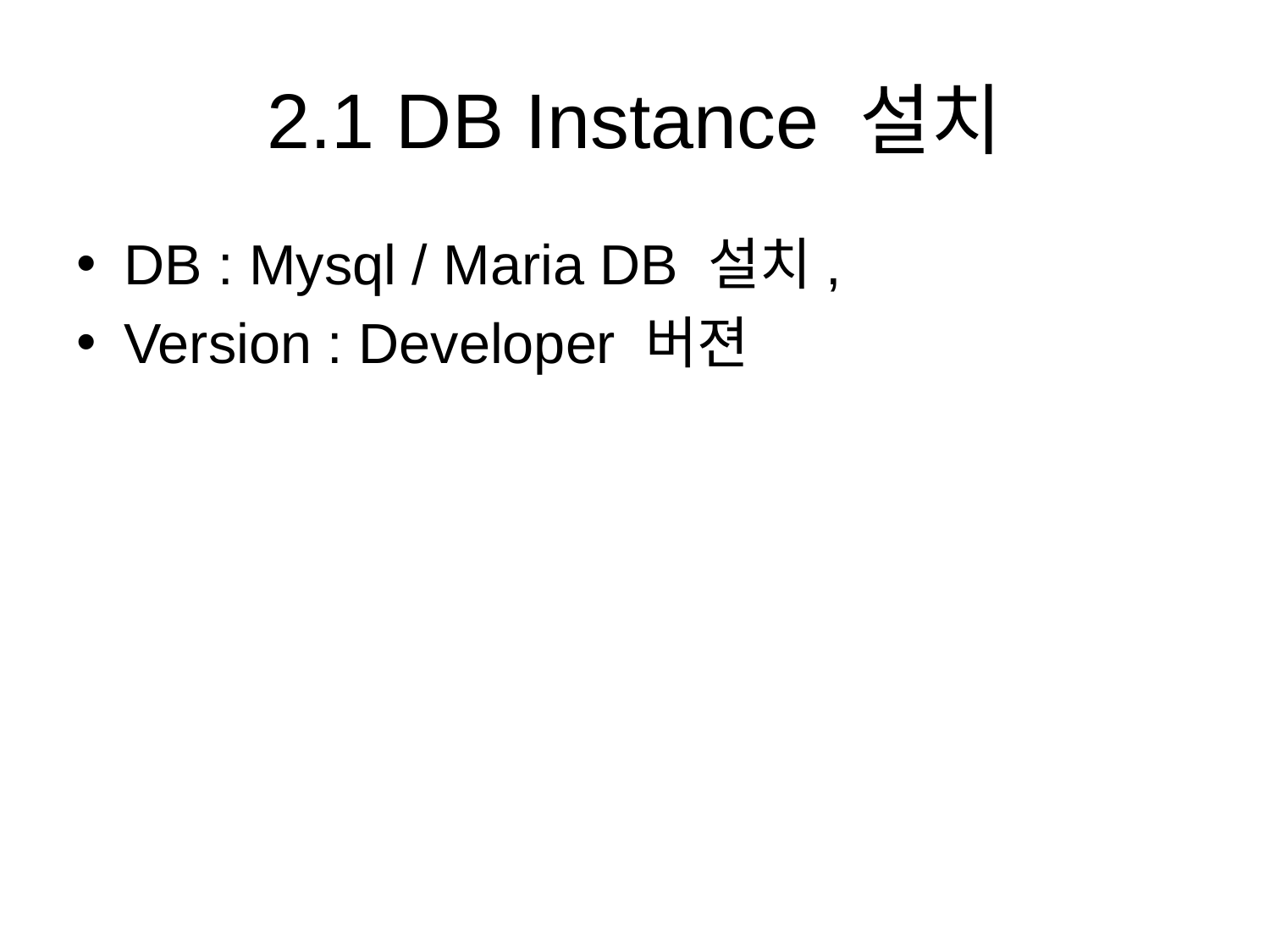

# 2.1 DB Instance 설치
DB : Mysql / Maria DB 설치,
Version : Developer 버젼